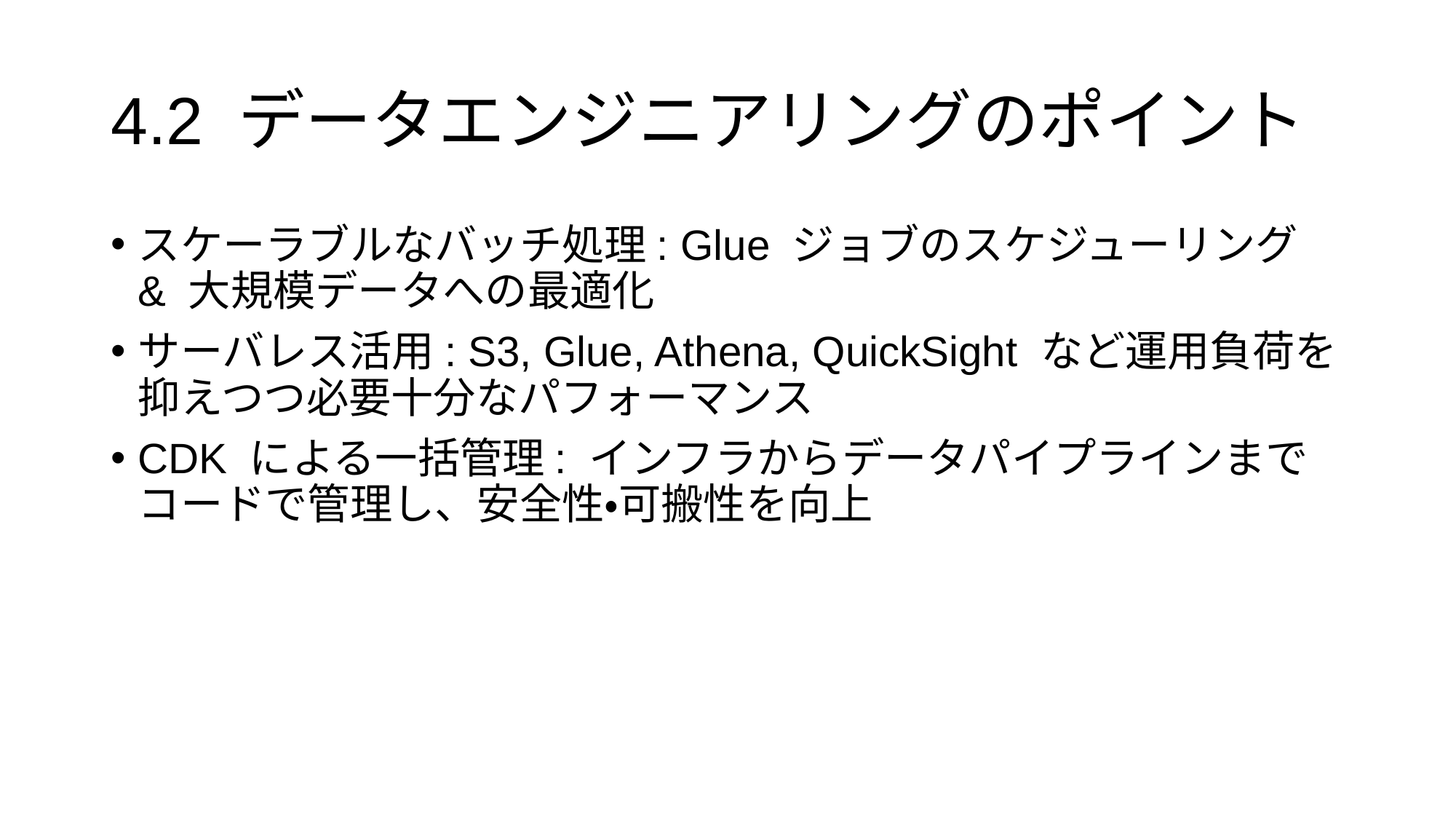

# 4.2 データエンジニアリングのポイント
スケーラブルなバッチ処理: Glue ジョブのスケジューリング & 大規模データへの最適化
サーバレス活用: S3, Glue, Athena, QuickSight など運用負荷を抑えつつ必要十分なパフォーマンス
CDK による一括管理: インフラからデータパイプラインまでコードで管理し、安全性・可搬性を向上